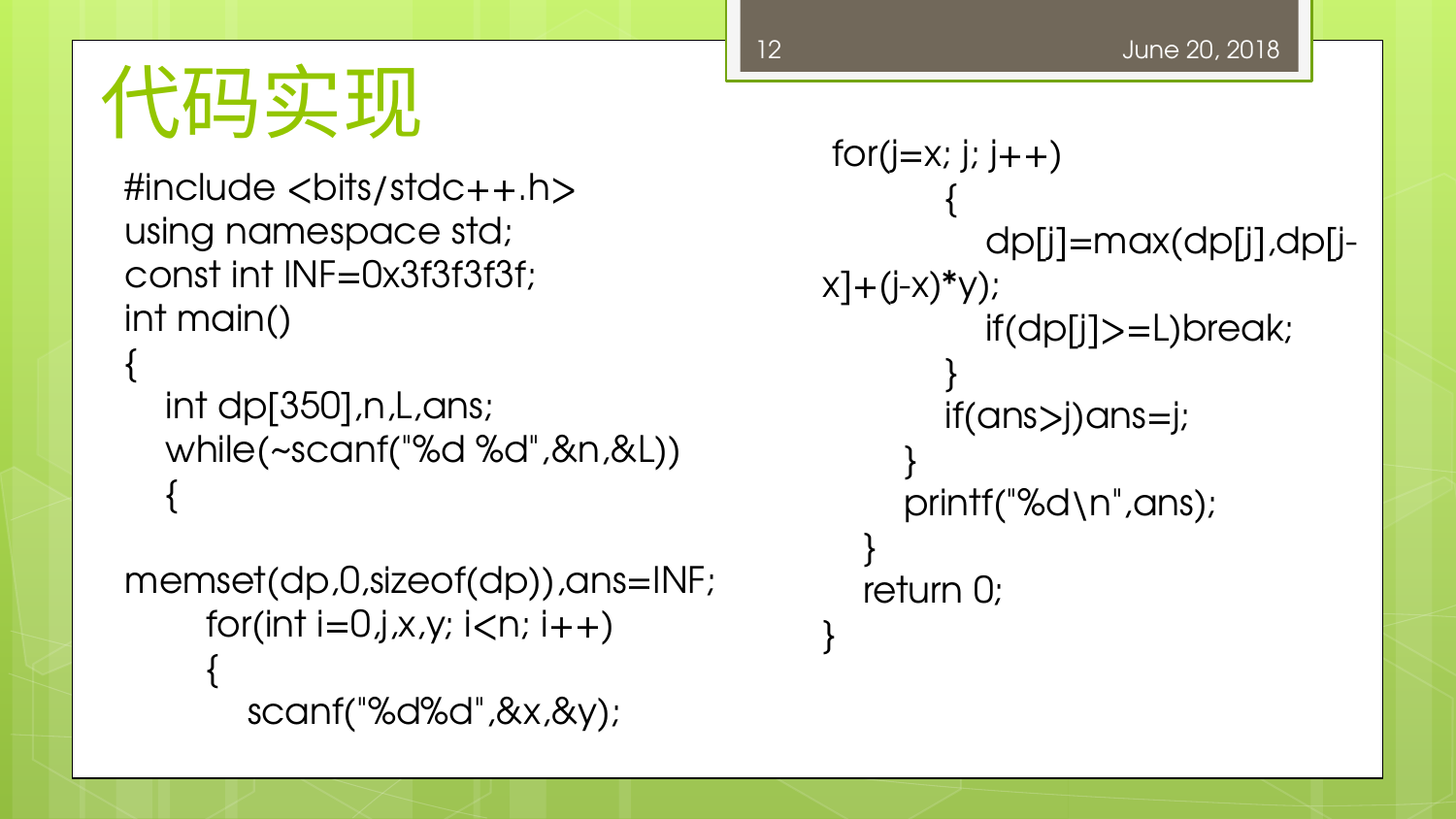

# 代码实现
12
June 20, 2018
 for(j=x; j; j++)
            {
                dp[j]=max(dp[j],dp[j-x]+(j-x)*y);
                if(dp[j]>=L)break;
            }
            if(ans>j)ans=j;
        }
        printf("%d\n",ans);
    }
    return 0;
}
#include <bits/stdc++.h>
using namespace std;
const int INF=0x3f3f3f3f;
int main()
{
    int dp[350],n,L,ans;
    while(~scanf("%d %d",&n,&L))
    {
        memset(dp,0,sizeof(dp)),ans=INF;
        for(int i=0,j,x,y; i<n; i++)
        {
            scanf("%d%d",&x,&y);